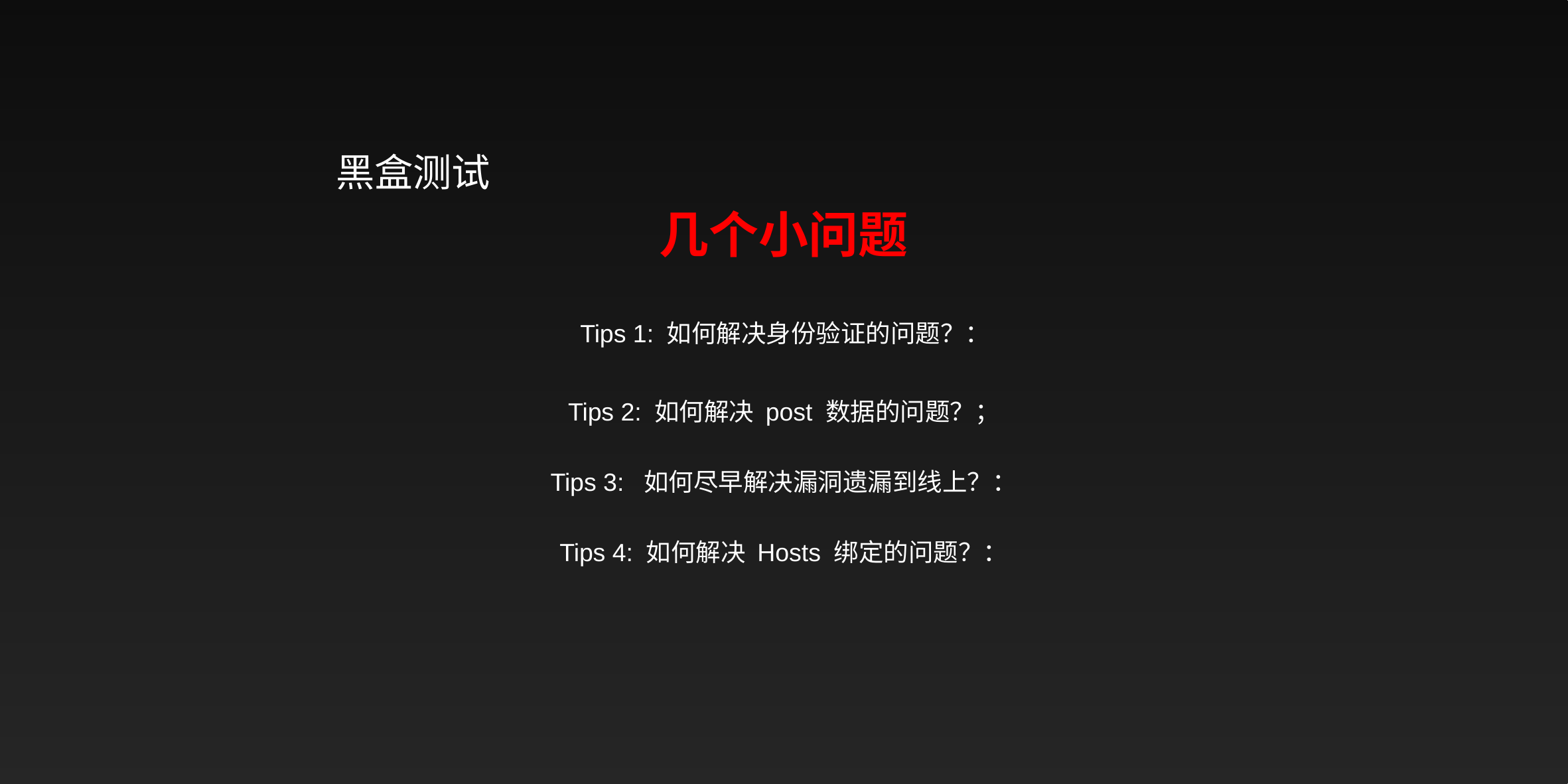

黑盒测试
几个小问题
Tips 1: 如何解决身份验证的问题？：
Tips 2: 如何解决 post 数据的问题？；
Tips 3:  如何尽早解决漏洞遗漏到线上？：
Tips 4: 如何解决 Hosts 绑定的问题？：